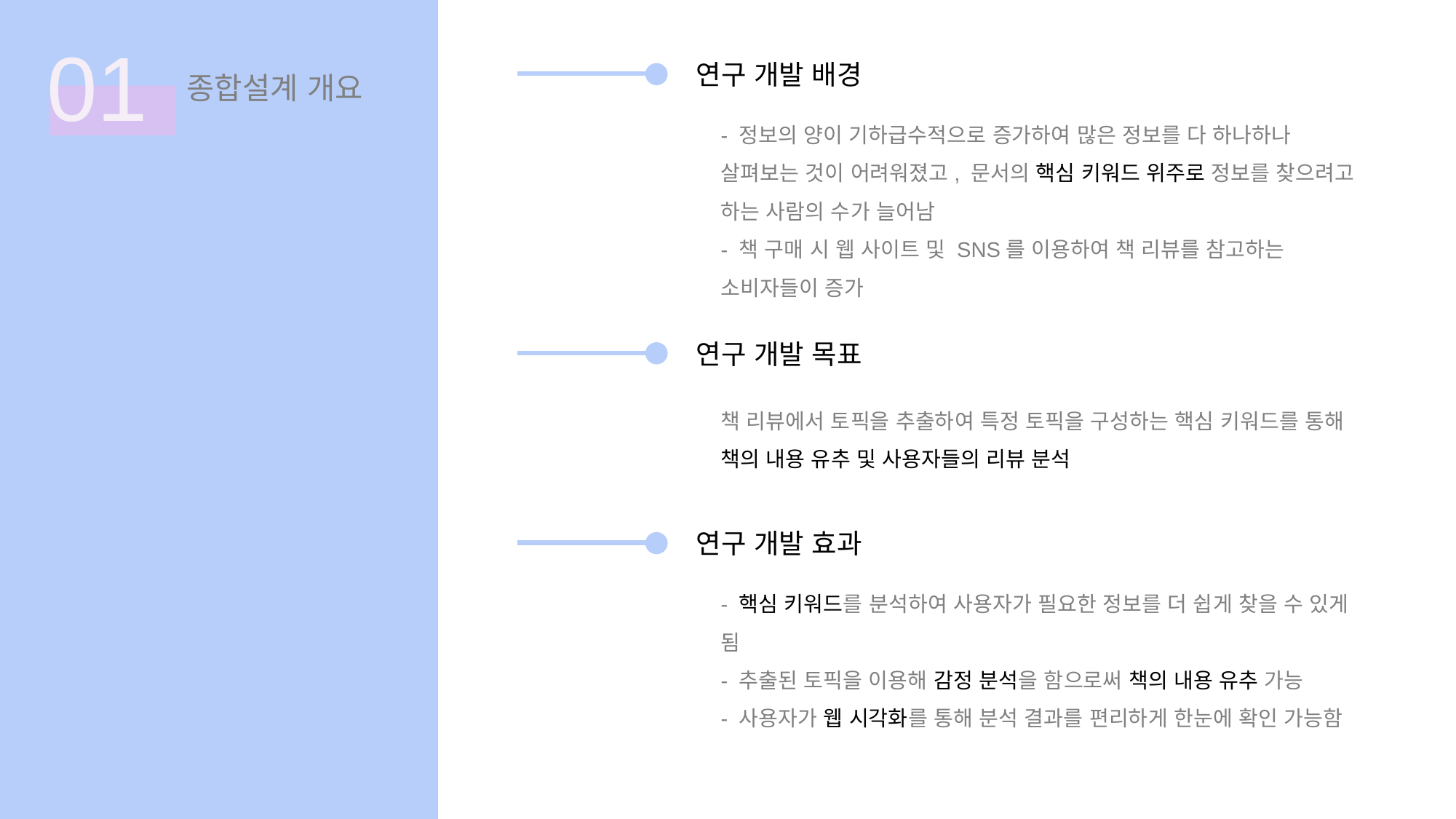

01
연구 개발 배경

종합설계 개요

- 정보의 양이 기하급수적으로 증가하여 많은 정보를 다 하나하나 살펴보는 것이 어려워졌고, 문서의 핵심 키워드 위주로 정보를 찾으려고 하는 사람의 수가 늘어남
- 책 구매 시 웹 사이트 및 SNS를 이용하여 책 리뷰를 참고하는 소비자들이 증가
연구 개발 목표

책 리뷰에서 토픽을 추출하여 특정 토픽을 구성하는 핵심 키워드를 통해 책의 내용 유추 및 사용자들의 리뷰 분석
연구 개발 효과

- 핵심 키워드를 분석하여 사용자가 필요한 정보를 더 쉽게 찾을 수 있게 됨
- 추출된 토픽을 이용해 감정 분석을 함으로써 책의 내용 유추 가능
- 사용자가 웹 시각화를 통해 분석 결과를 편리하게 한눈에 확인 가능함